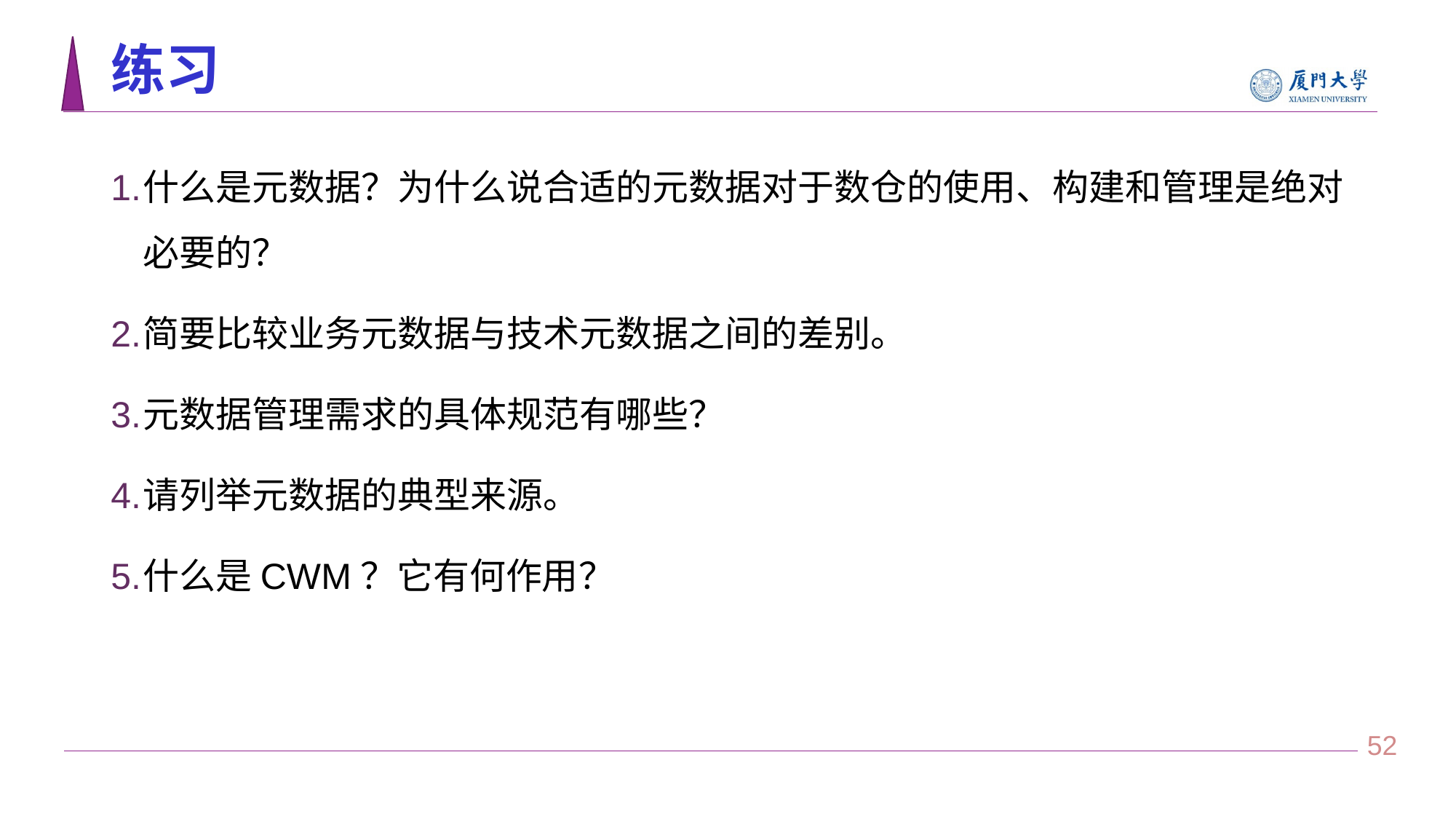

# 练习
什么是元数据？为什么说合适的元数据对于数仓的使用、构建和管理是绝对必要的？
简要比较业务元数据与技术元数据之间的差别。
元数据管理需求的具体规范有哪些？
请列举元数据的典型来源。
什么是CWM？它有何作用？
52